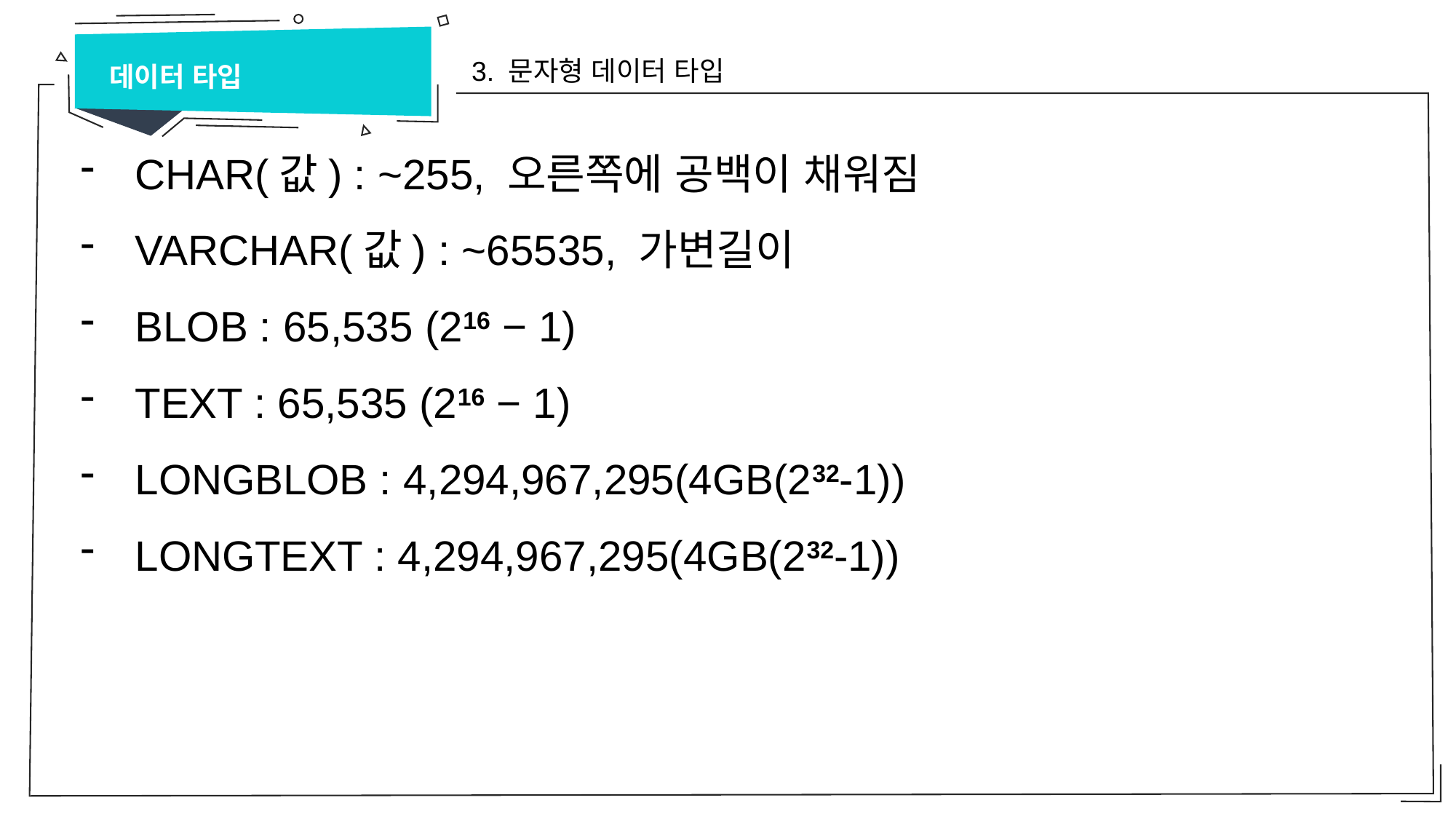

3. 문자형 데이터 타입
데이터 타입
CHAR(값) : ~255, 오른쪽에 공백이 채워짐
VARCHAR(값) : ~65535, 가변길이
BLOB : 65,535 (216 − 1)
TEXT : 65,535 (216 − 1)
LONGBLOB : 4,294,967,295(4GB(232-1))
LONGTEXT : 4,294,967,295(4GB(232-1))